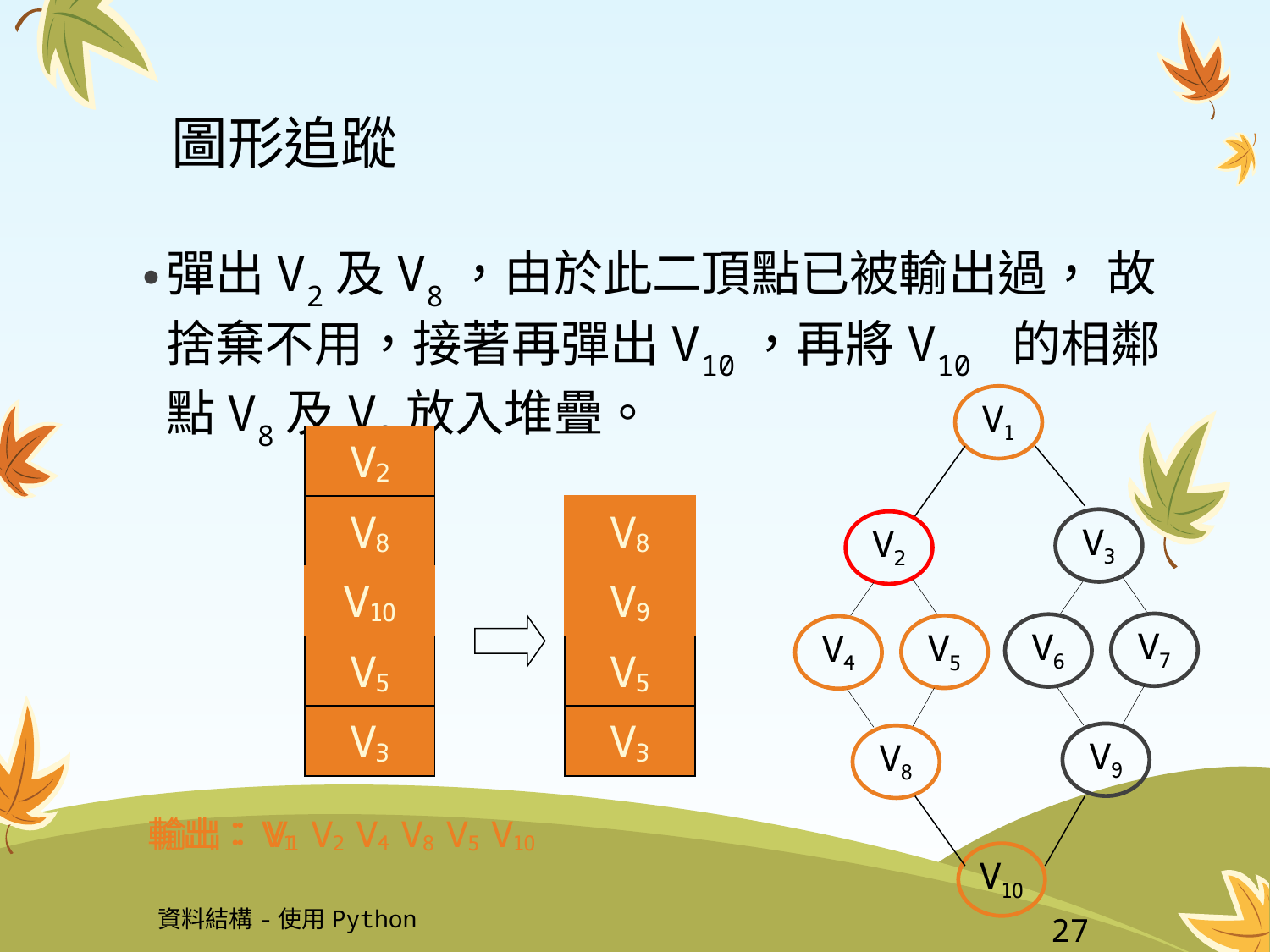

# 圖形追蹤
彈出V2及V8，由於此二頂點已被輸出過， 故捨棄不用，接著再彈出V10，再將V10 的相鄰點V8及V9放入堆疊。

V1
V2

V8
V8
V3
V2
V10
V9

V7
V6
V5

V4
V5
V5

V3
V3
V9
V8

輸出：V1  V2  V4  V8  V5  V10
輸出：V1
V10
資料結構-使用Python
27